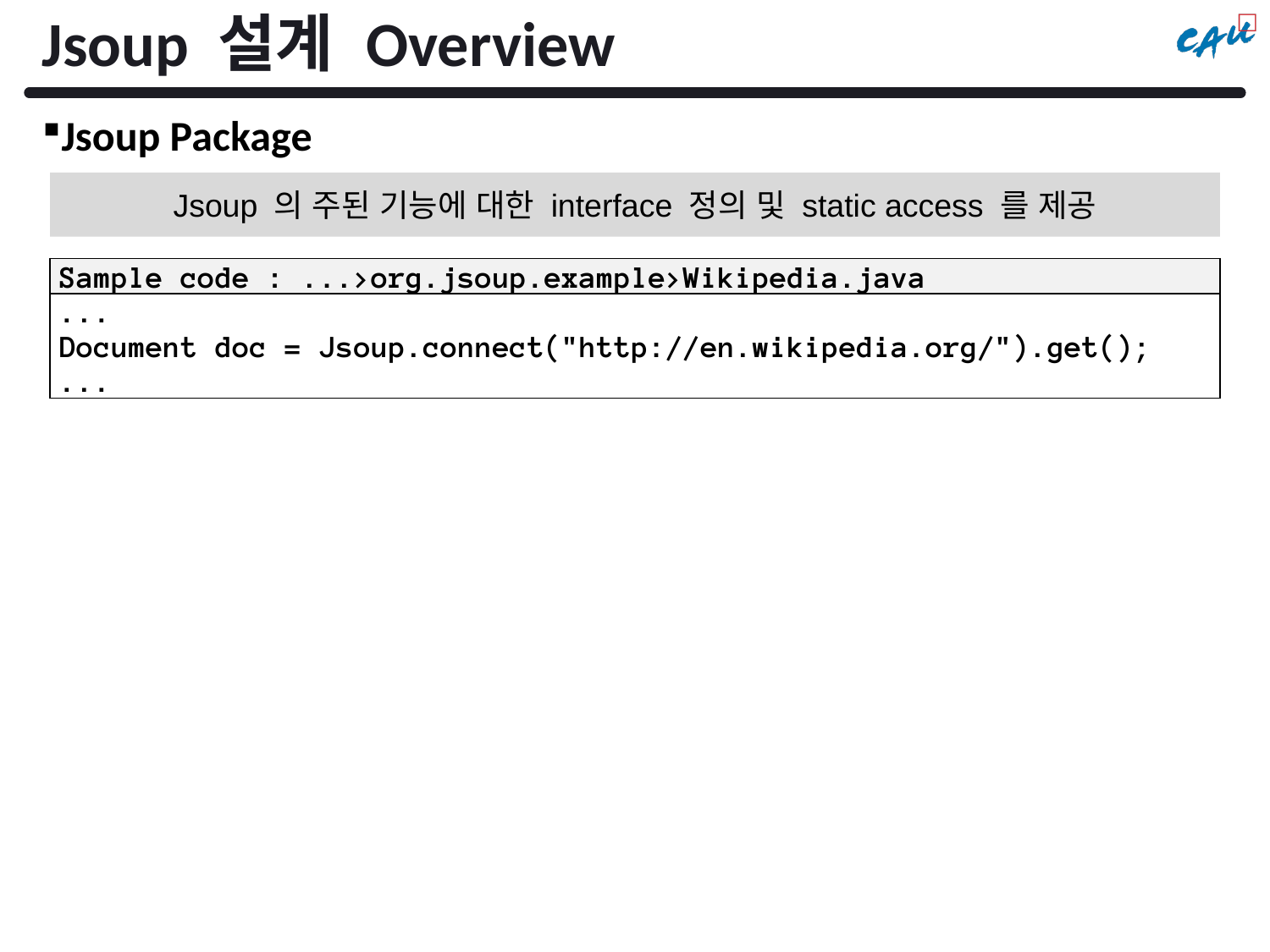

# Jsoup 설계 Overview
Jsoup Package
Jsoup 의 주된 기능에 대한 interface 정의 및 static access 를 제공
| Sample code : ...>org.jsoup.example>Wikipedia.java |
| --- |
| ... Document doc = Jsoup.connect("http://en.wikipedia.org/").get(); ... |